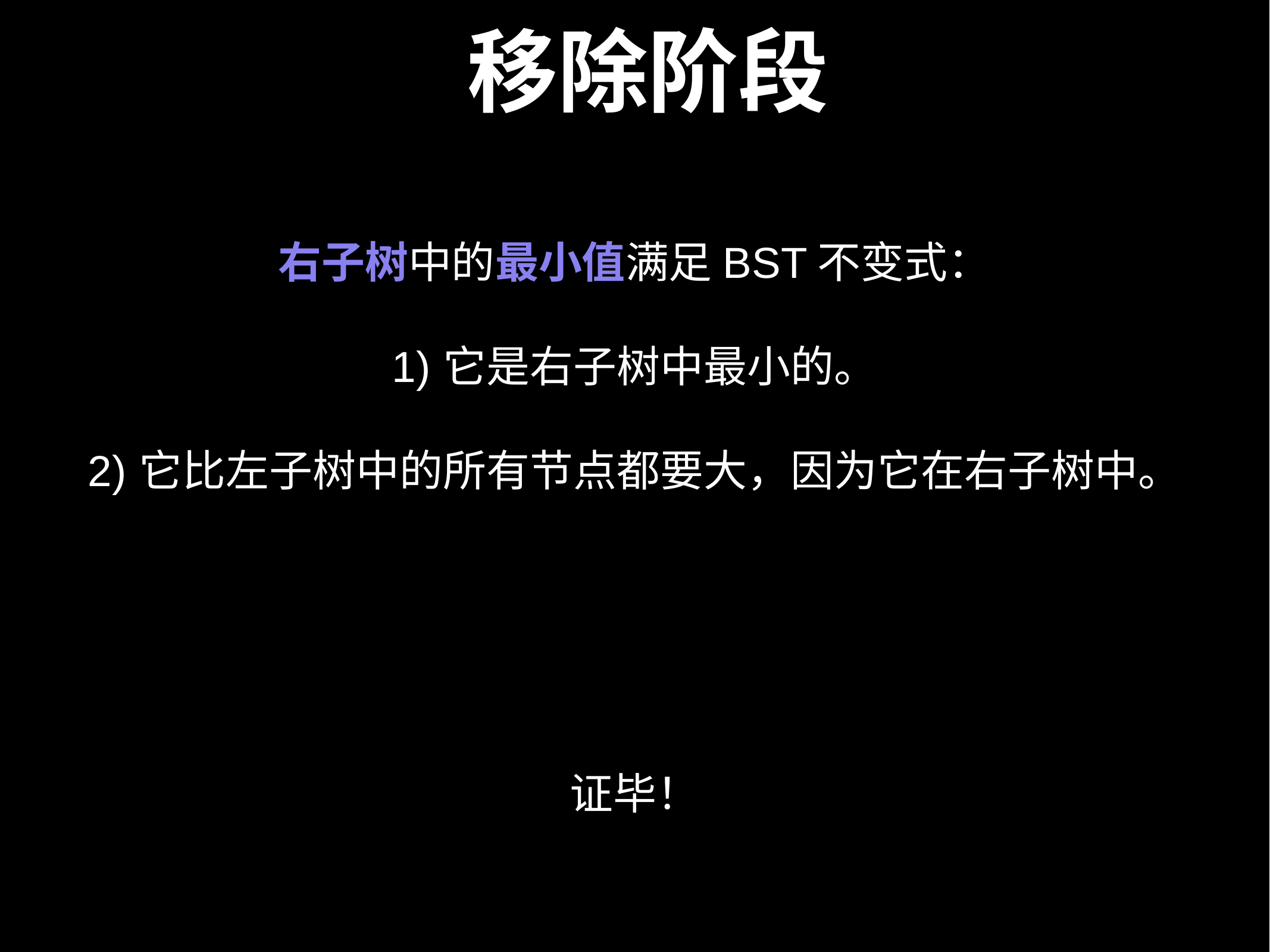

# 移除阶段
右子树中的最小值满足BST不变式：

它是右子树中最小的。

它比左子树中的所有节点都要大，因为它在右子树中。
证毕！